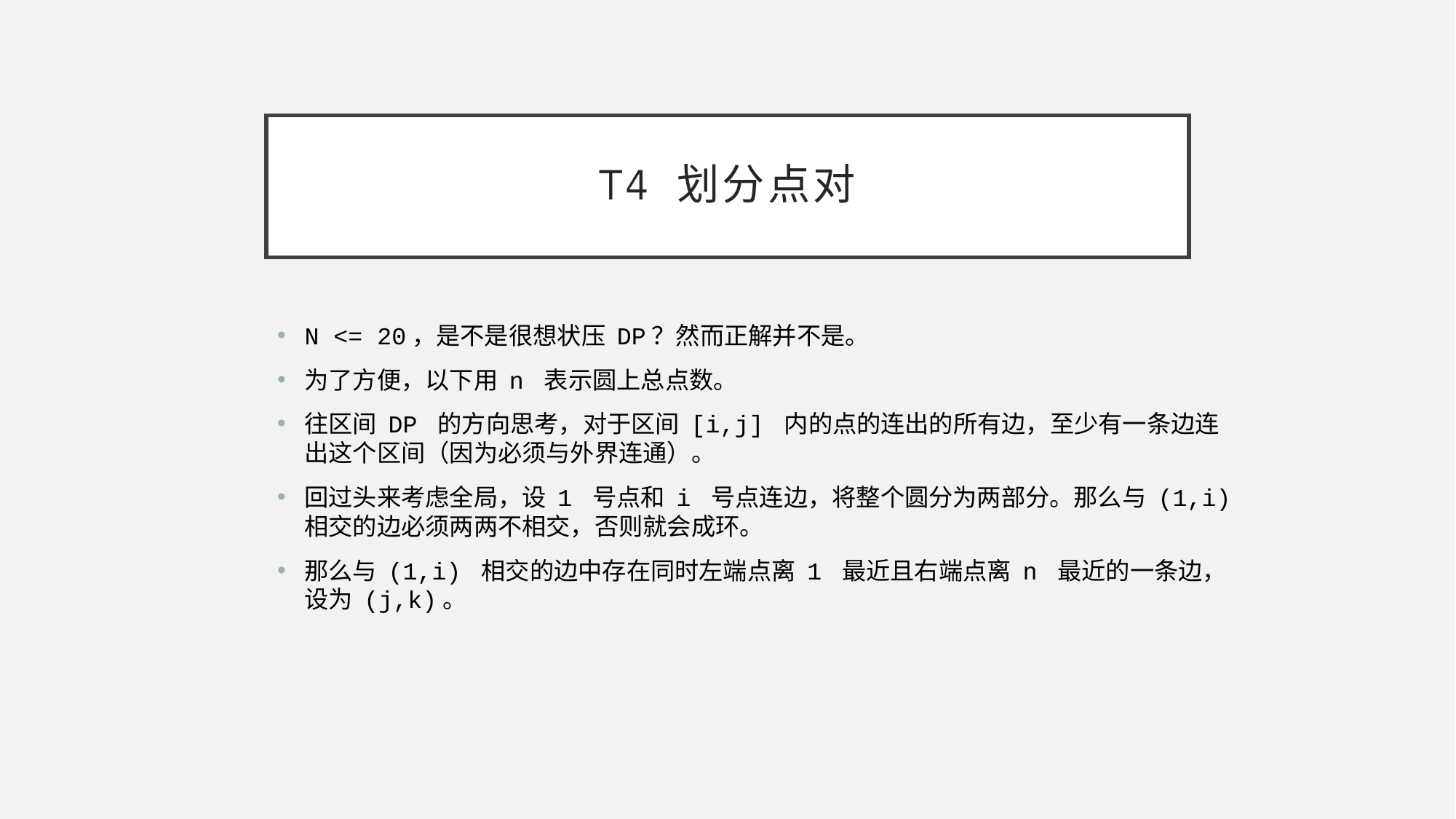

# T4 划分点对
N <= 20，是不是很想状压 DP？然而正解并不是。
为了方便，以下用 n 表示圆上总点数。
往区间 DP 的方向思考，对于区间 [i,j] 内的点的连出的所有边，至少有一条边连出这个区间（因为必须与外界连通）。
回过头来考虑全局，设 1 号点和 i 号点连边，将整个圆分为两部分。那么与 (1,i) 相交的边必须两两不相交，否则就会成环。
那么与 (1,i) 相交的边中存在同时左端点离 1 最近且右端点离 n 最近的一条边，设为 (j,k)。